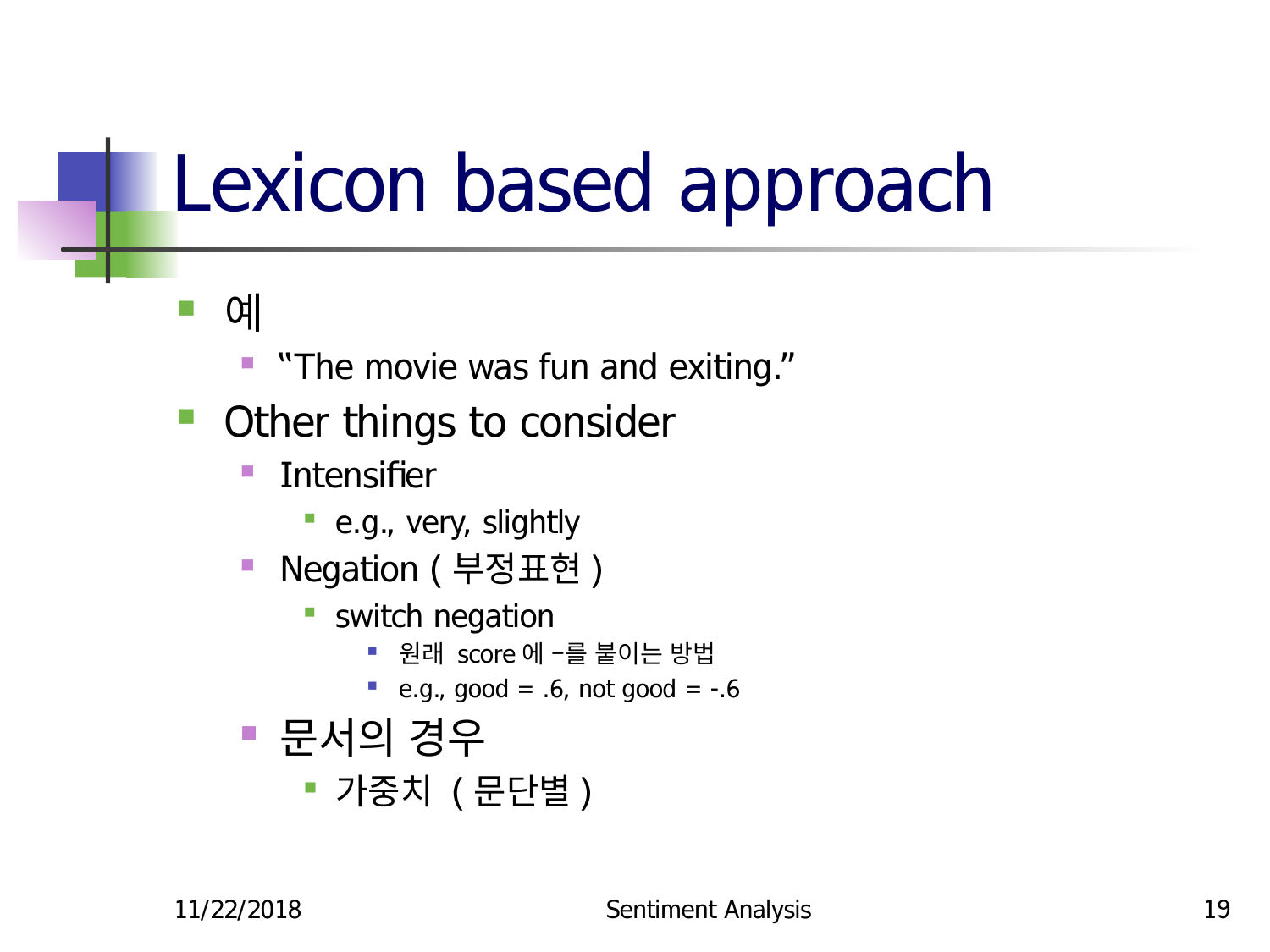

# Lexicon based approach
예
“The movie was fun and exiting.”
Other things to consider
Intensifier
e.g., very, slightly
Negation (부정표현)
switch negation
원래 score에 –를 붙이는 방법
e.g., good = .6, not good = -.6
문서의 경우
가중치 (문단별)

11/22/2018
Sentiment Analysis
19